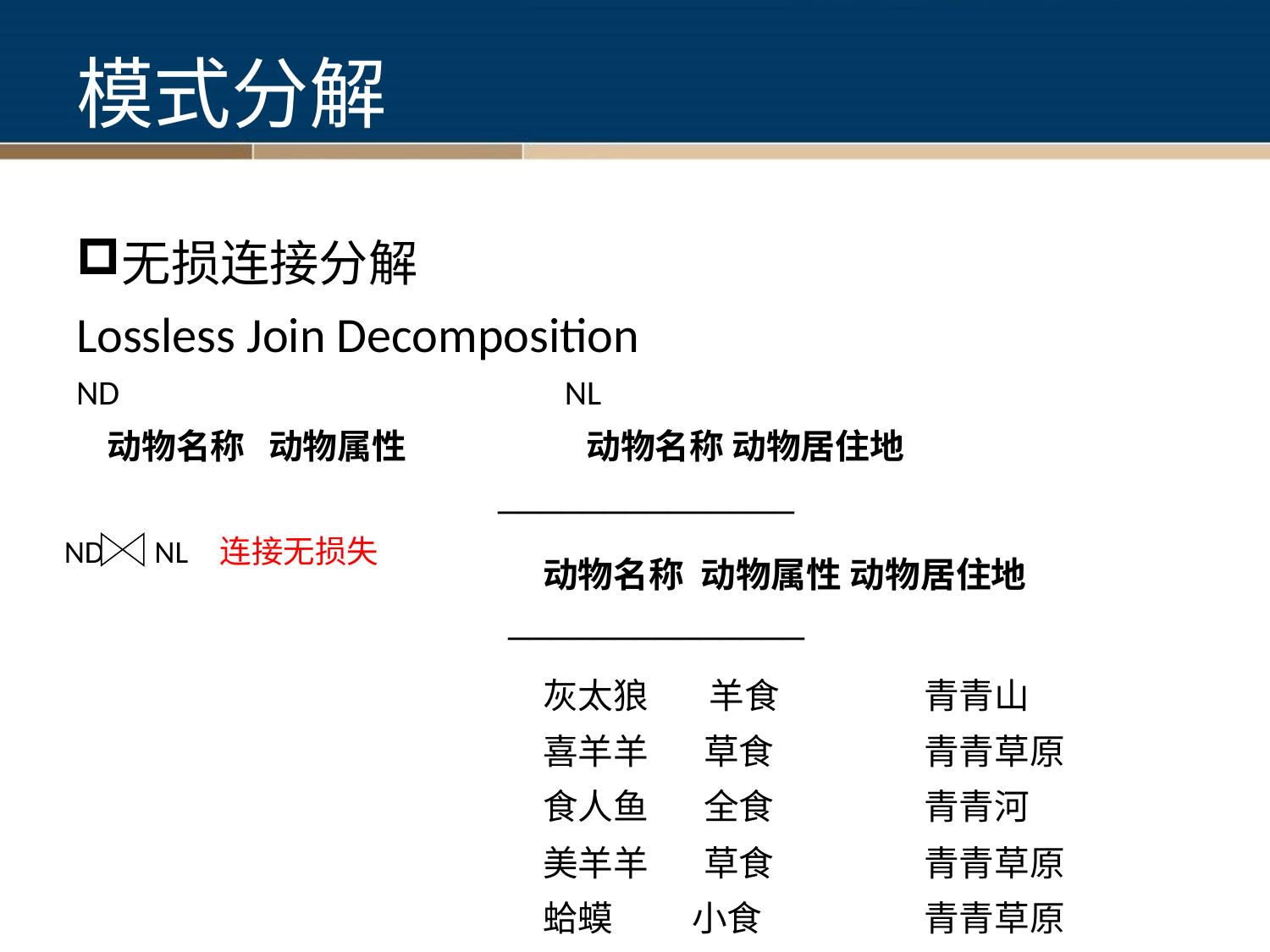

# 模式分解
无损连接分解
Lossless Join Decomposition

ND                                                         NL
		动物名称   动物属性                       动物名称 动物居住地

            ──────────────
		动物名称  动物属性 动物居住地
             ──────────────
		灰太狼	     羊食		青青山
		喜羊羊       草食		青青草原
		食人鱼       全食		青青河
		美羊羊       草食		青青草原
		蛤蟆          小食		青青草原
             ──────────────
No information lost.
连接无损失

ND       NL